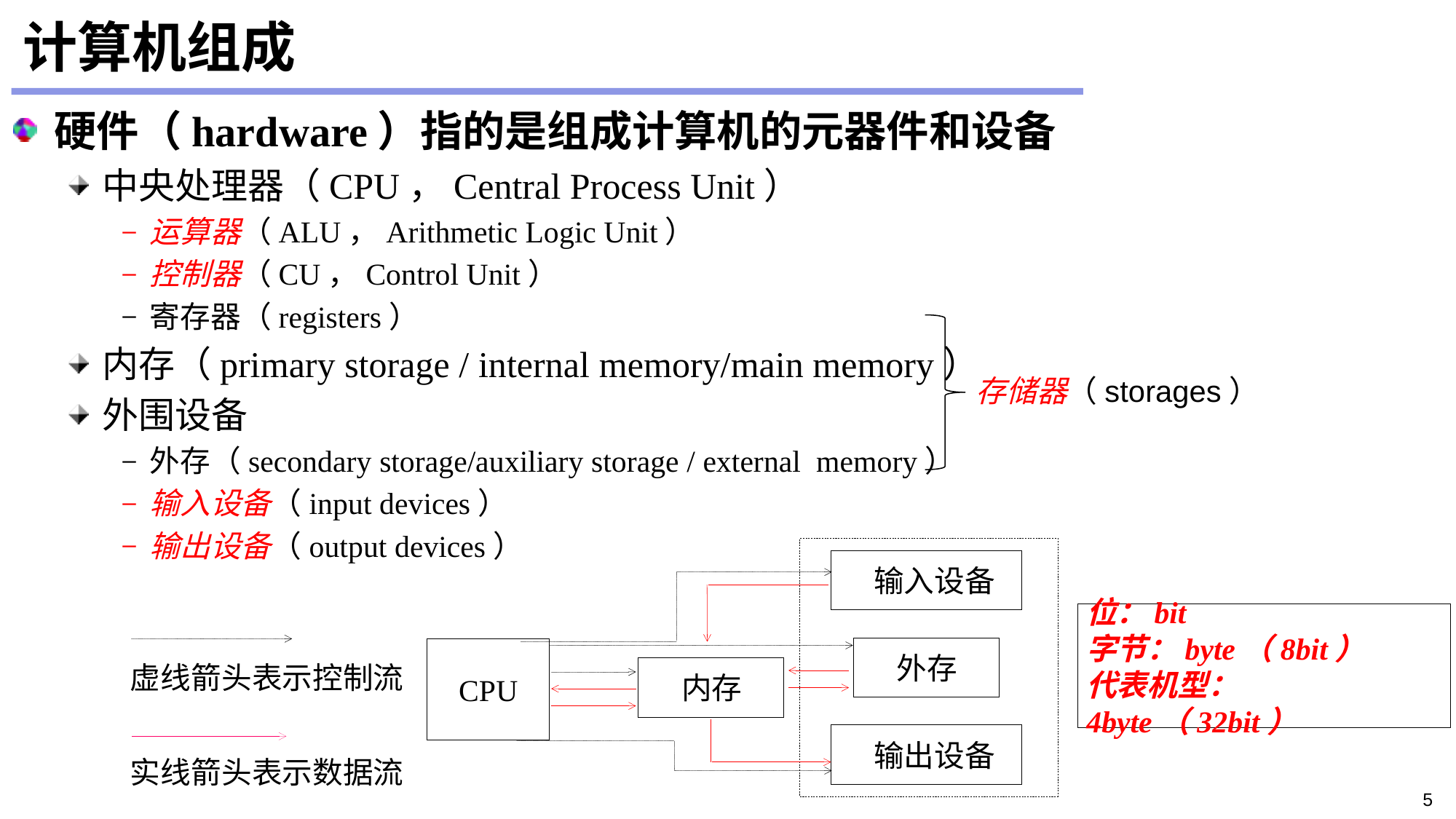

# 计算机组成
硬件（hardware）指的是组成计算机的元器件和设备
中央处理器（CPU，Central Process Unit）
运算器（ALU，Arithmetic Logic Unit）
控制器（CU，Control Unit）
寄存器（registers）
内存（primary storage / internal memory/main memory）
外围设备
外存（secondary storage/auxiliary storage / external  memory）
输入设备（input devices）
输出设备（output devices）

存储器（storages）

    输入设备
    外存
   CPU
    内存
    输出设备
位：bit
字节：byte（8bit）
代表机型：4byte（32bit）
虚线箭头表示控制流
实线箭头表示数据流
5